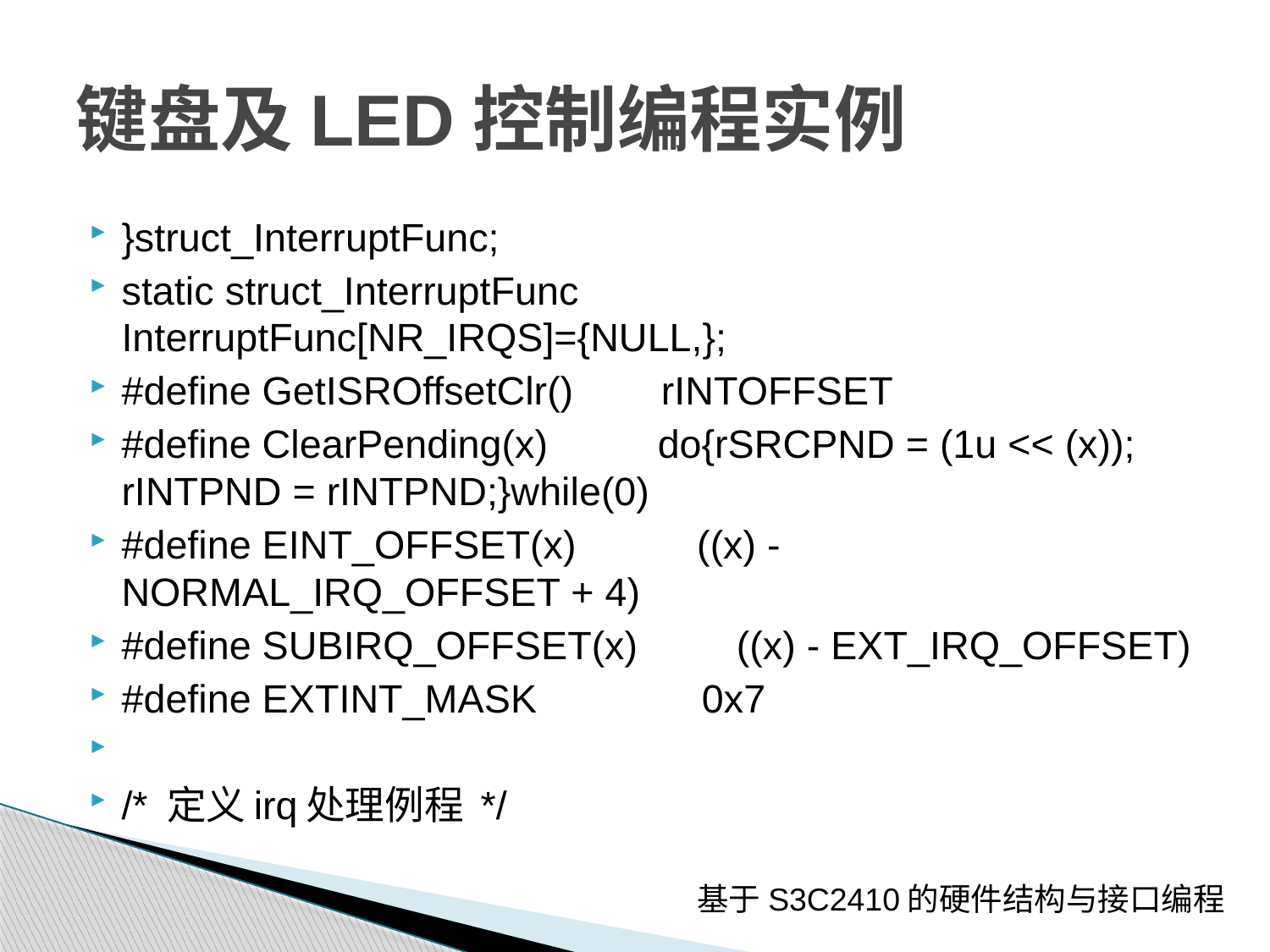

# 键盘及LED控制编程实例
}struct_InterruptFunc;
static struct_InterruptFunc InterruptFunc[NR_IRQS]={NULL,};
#define GetISROffsetClr()        rINTOFFSET
#define ClearPending(x)          do{rSRCPND = (1u << (x));    rINTPND = rINTPND;}while(0)
#define EINT_OFFSET(x)           ((x) - NORMAL_IRQ_OFFSET + 4)
#define SUBIRQ_OFFSET(x)         ((x) - EXT_IRQ_OFFSET)
#define EXTINT_MASK               0x7

/* 定义irq处理例程 */
基于S3C2410的硬件结构与接口编程